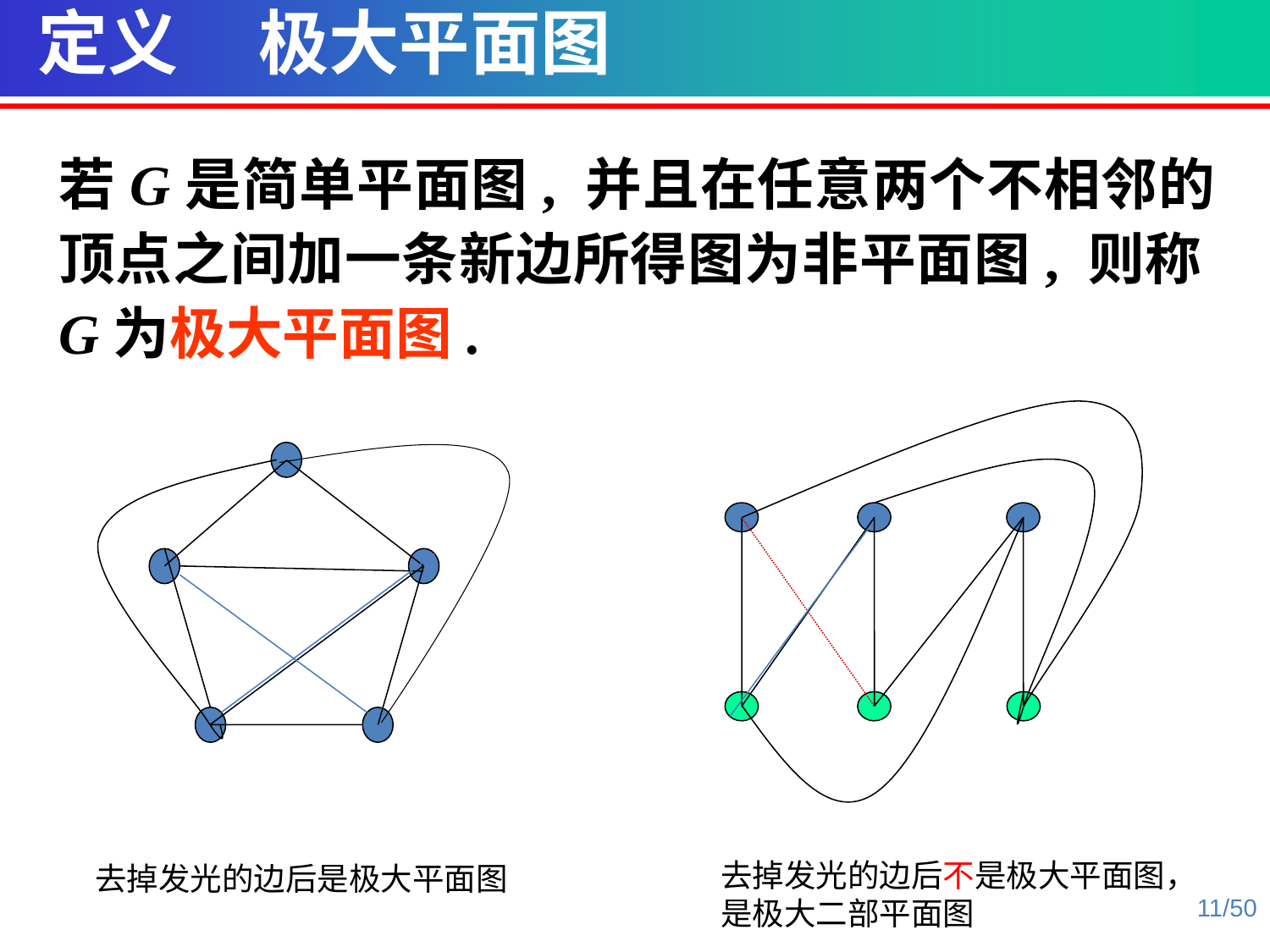

定义     极大平面图
若G是简单平面图, 并且在任意两个不相邻的顶点之间加一条新边所得图为非平面图, 则称G为极大平面图.

去掉发光的边后不是极大平面图，
是极大二部平面图
去掉发光的边后是极大平面图
11/50